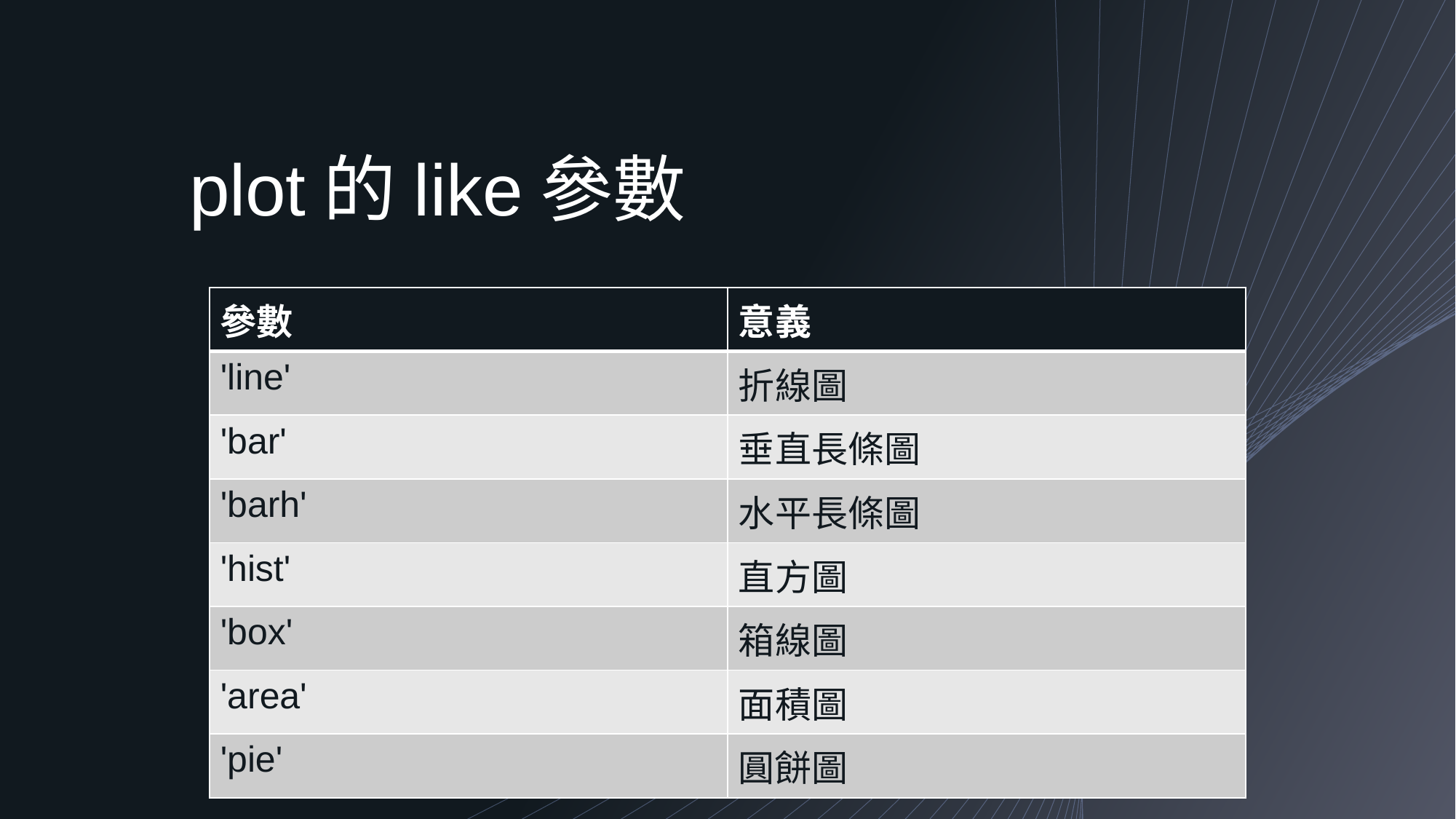

# plot的like參數
| 參數 | 意義 |
| --- | --- |
| 'line' | 折線圖 |
| 'bar' | 垂直長條圖 |
| 'barh' | 水平長條圖 |
| 'hist' | 直方圖 |
| 'box' | 箱線圖 |
| 'area' | 面積圖 |
| 'pie' | 圓餅圖 |